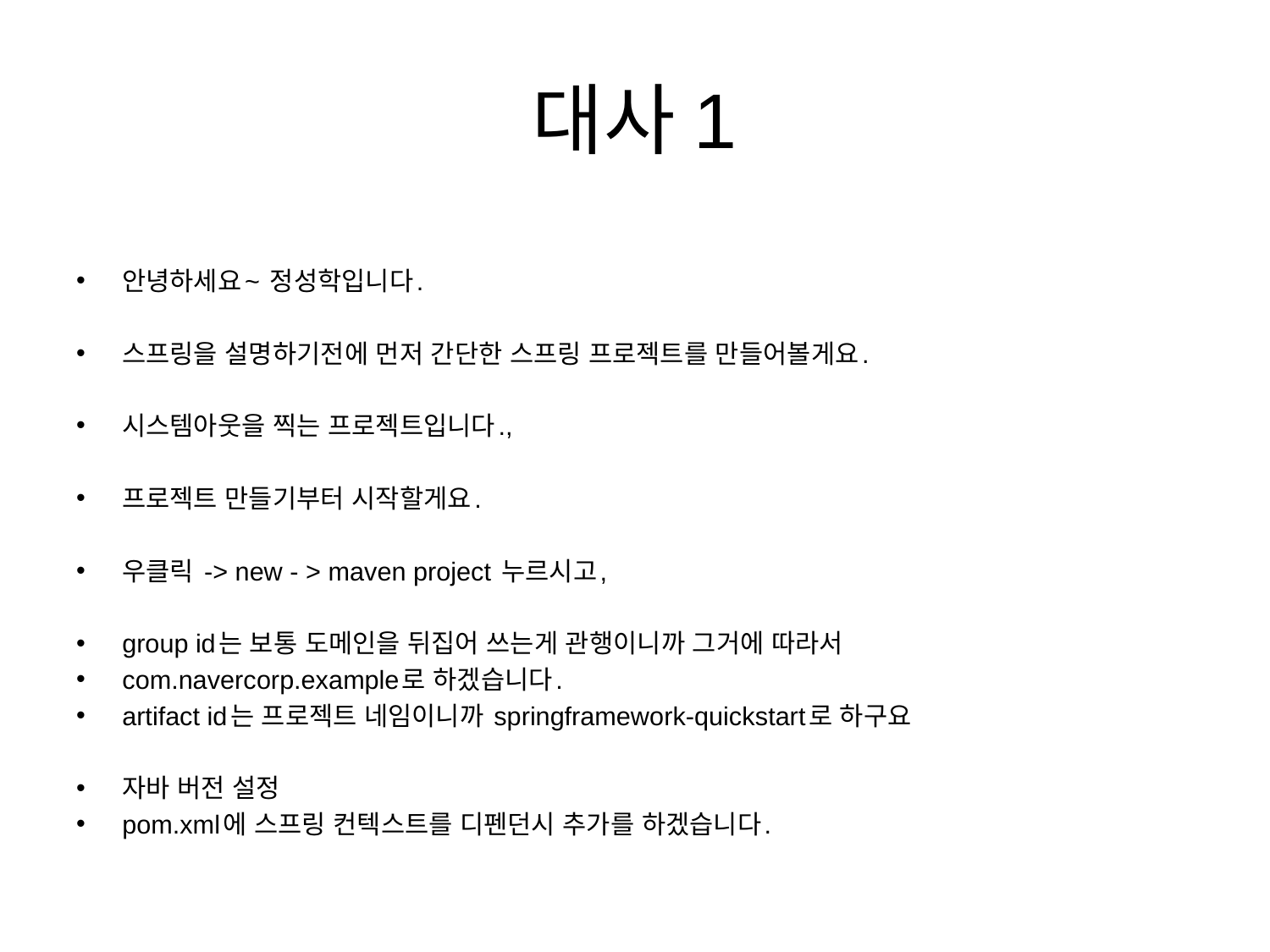

# 대사1

안녕하세요~ 정성학입니다.

스프링을 설명하기전에 먼저 간단한 스프링 프로젝트를 만들어볼게요.

시스템아웃을 찍는 프로젝트입니다.,

프로젝트 만들기부터 시작할게요.

우클릭 -> new - > maven project 누르시고,

group id는 보통 도메인을 뒤집어 쓰는게 관행이니까 그거에 따라서
com.navercorp.example로 하겠습니다.
artifact id는 프로젝트 네임이니까 springframework-quickstart로 하구요

자바 버전 설정
pom.xml에 스프링 컨텍스트를 디펜던시 추가를 하겠습니다.